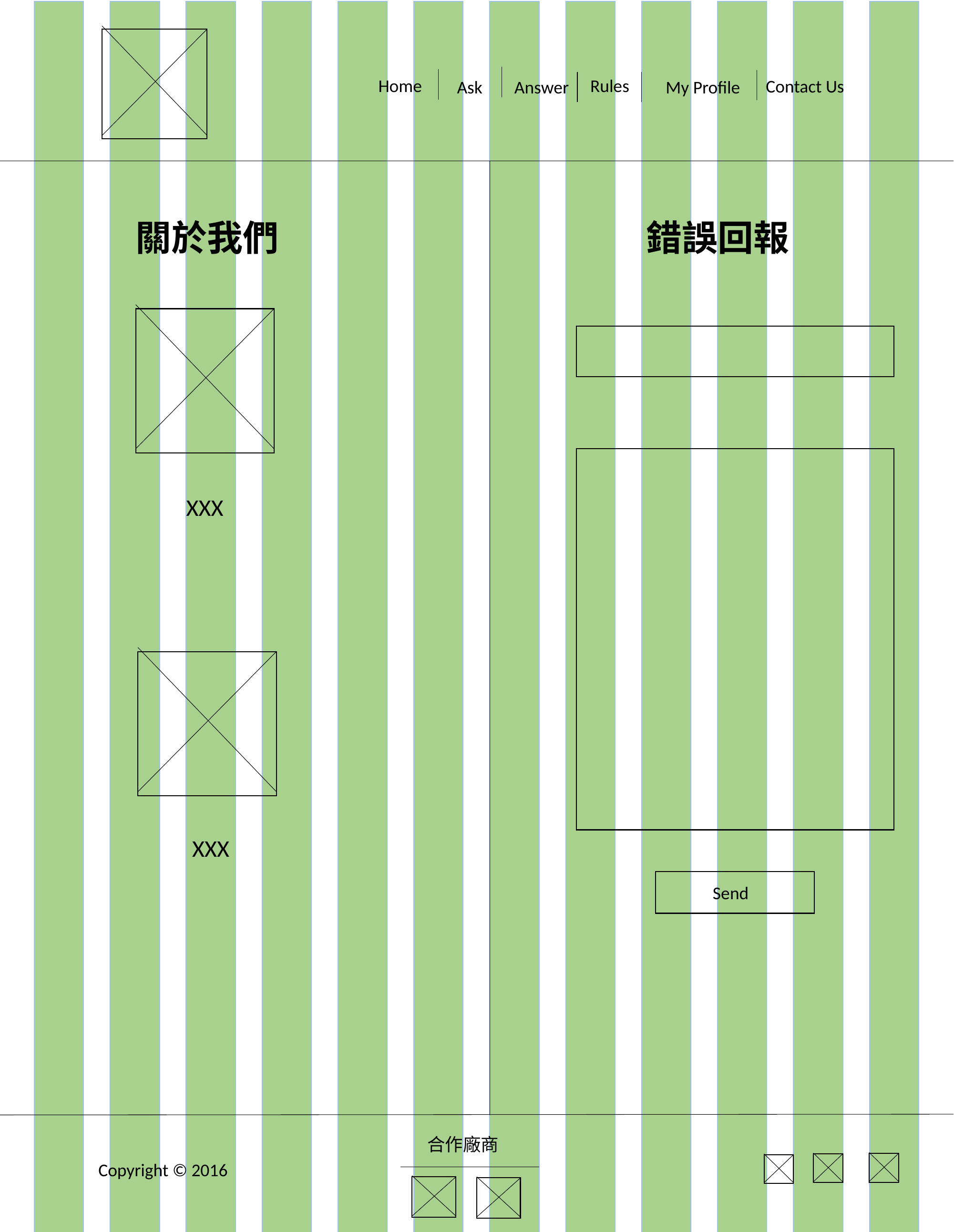

Rules
Home
Contact Us
Ask
Answer
My Profile
關於我們
錯誤回報

XXX

XXX

Send
合作廠商

Copyright © 2016